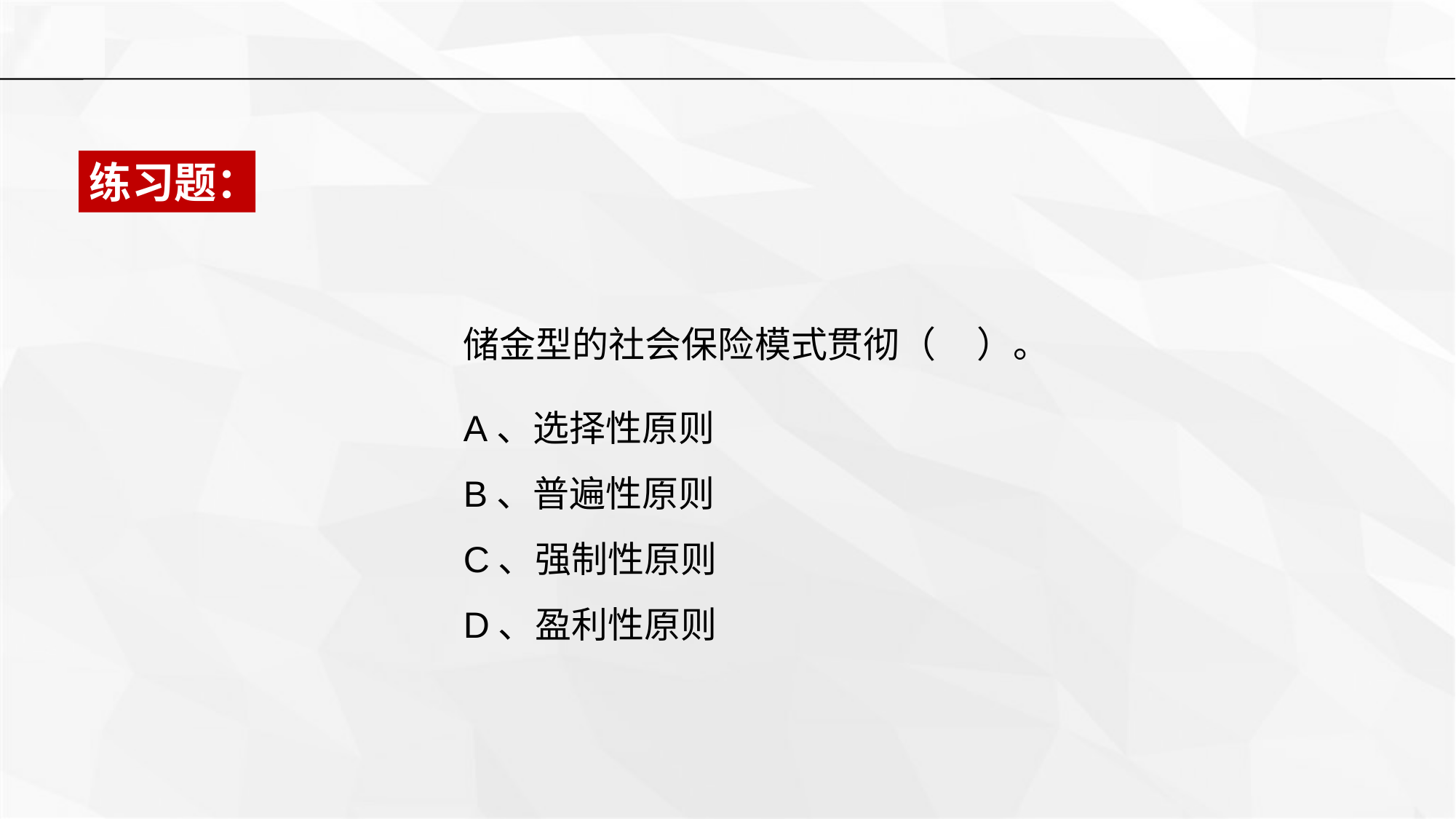

练习题：
储金型的社会保险模式贯彻（     ）。
A、选择性原则
B、普遍性原则
C、强制性原则
D、盈利性原则